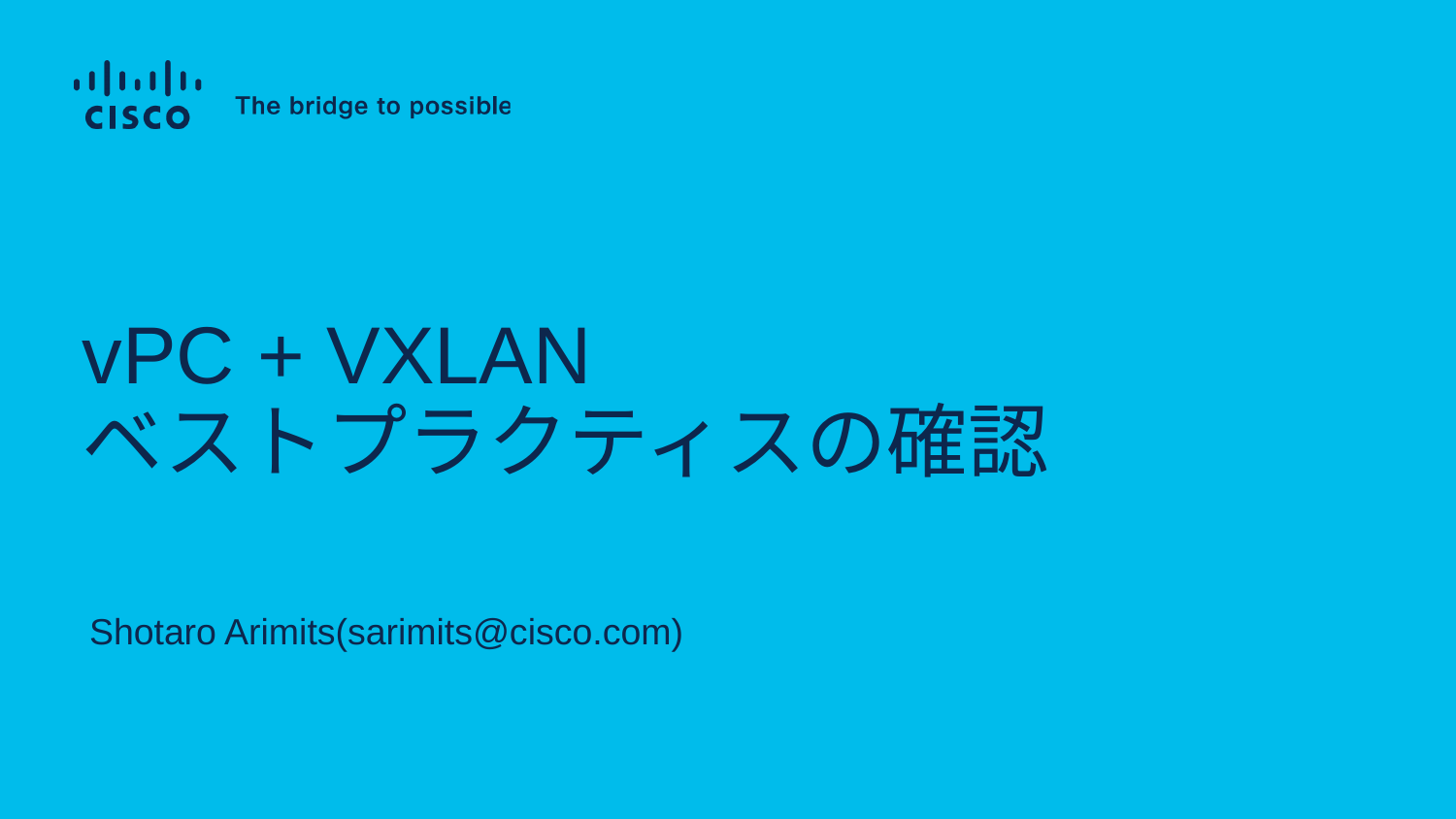

# vPC + VXLAN ベストプラクティスの確認

Shotaro Arimits(sarimits@cisco.com)